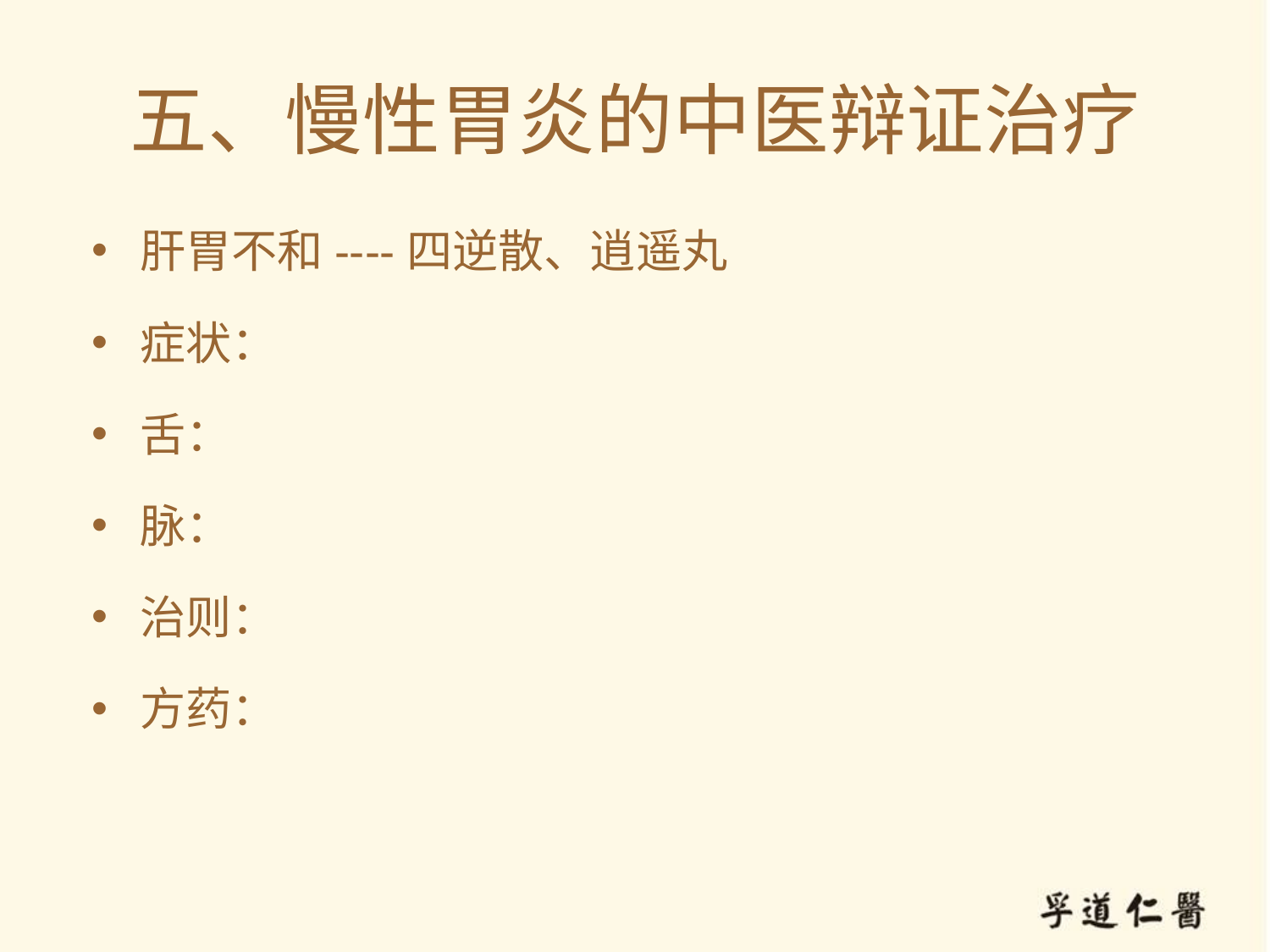

# 五、慢性胃炎的中医辩证治疗
肝胃不和----四逆散、逍遥丸
症状：
舌：
脉：
治则：
方药：